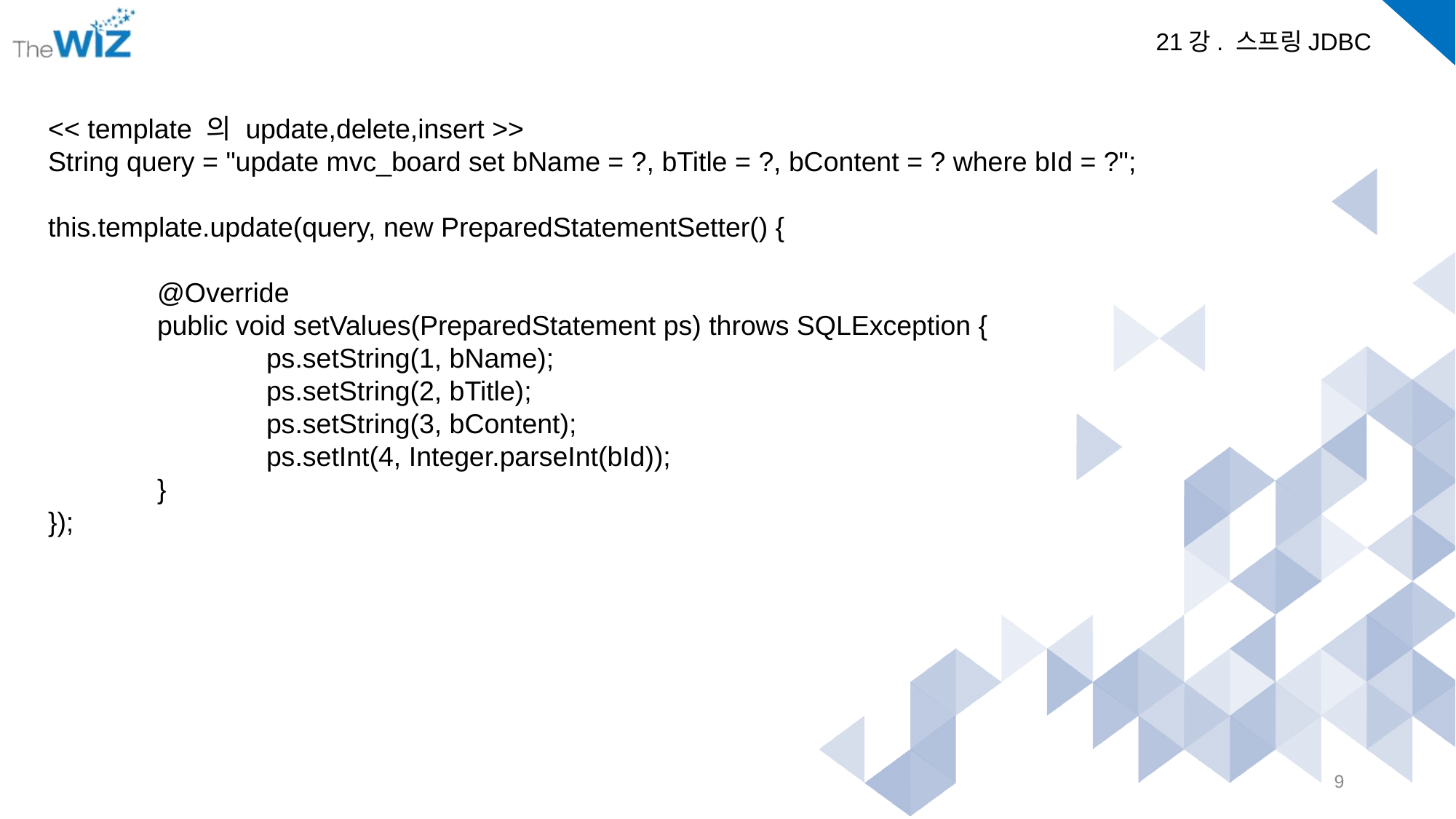

<< template 의 update,delete,insert >>
String query = "update mvc_board set bName = ?, bTitle = ?, bContent = ? where bId = ?";

this.template.update(query, new PreparedStatementSetter() {

	@Override
	public void setValues(PreparedStatement ps) throws SQLException {
		ps.setString(1, bName);
		ps.setString(2, bTitle);
		ps.setString(3, bContent);
		ps.setInt(4, Integer.parseInt(bId));
	}
});

9